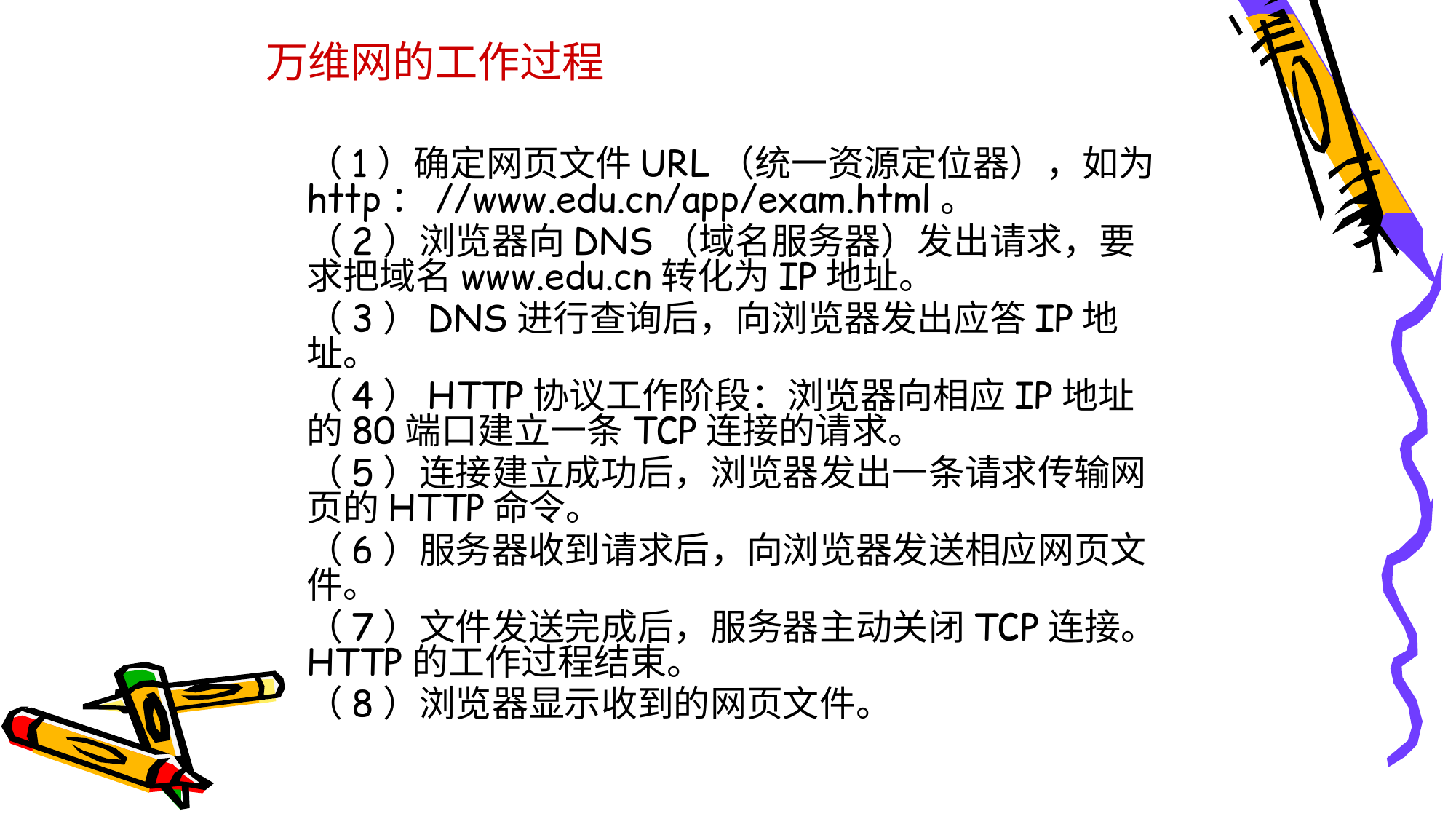

万维网的工作过程

	（1）确定网页文件URL（统一资源定位器），如为http：//www.edu.cn/app/exam.html。
	（2）浏览器向DNS（域名服务器）发出请求，要求把域名www.edu.cn转化为IP地址。
	（3）DNS进行查询后，向浏览器发出应答IP地址。
	（4）HTTP协议工作阶段：浏览器向相应IP地址的80端口建立一条TCP连接的请求。
	（5）连接建立成功后，浏览器发出一条请求传输网页的HTTP命令。
	（6）服务器收到请求后，向浏览器发送相应网页文件。
	（7）文件发送完成后，服务器主动关闭TCP连接。HTTP的工作过程结束。
	（8）浏览器显示收到的网页文件。